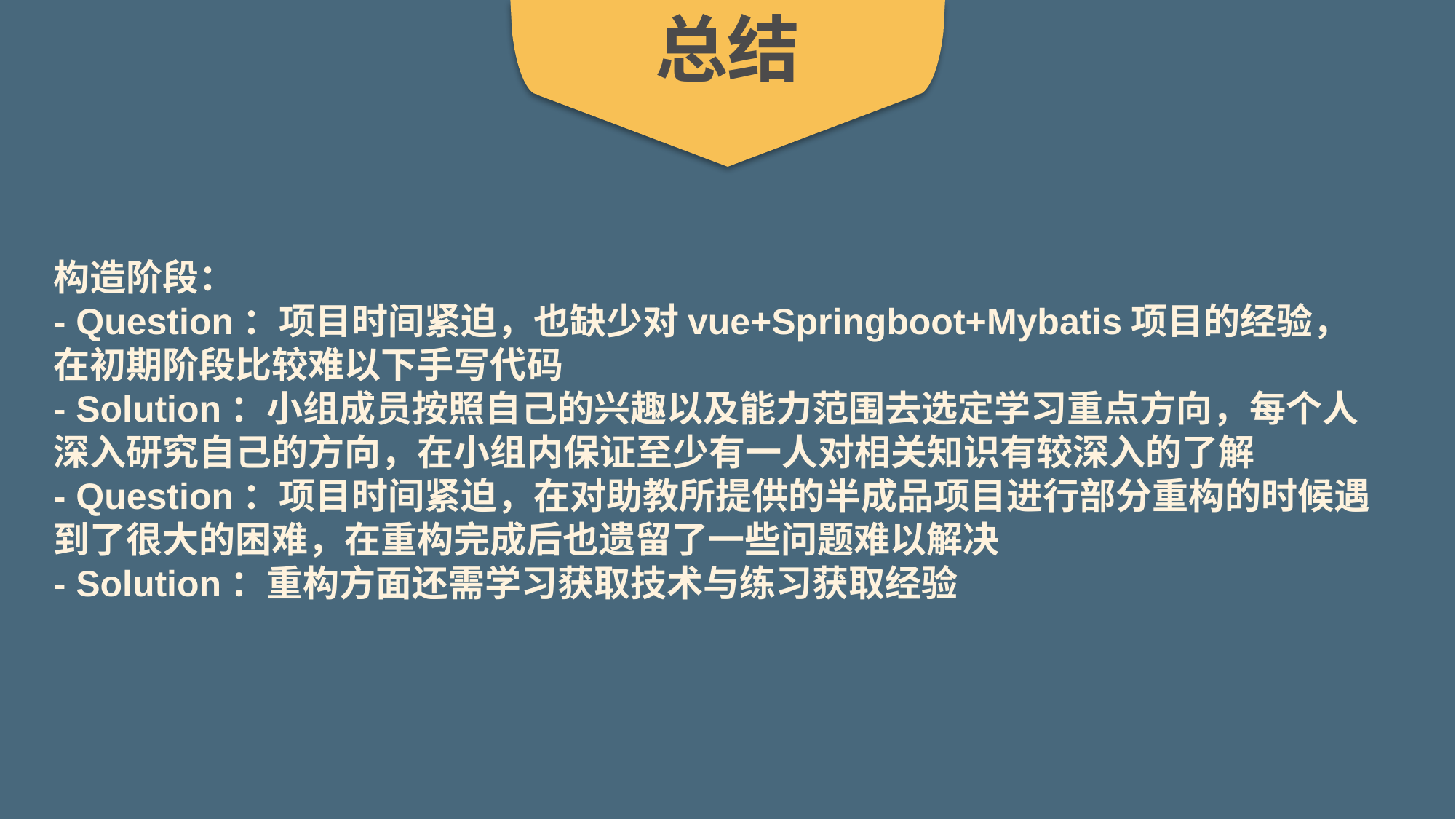

总结
构造阶段：
- Question：项目时间紧迫，也缺少对vue+Springboot+Mybatis项目的经验，在初期阶段比较难以下手写代码
- Solution：小组成员按照自己的兴趣以及能力范围去选定学习重点方向，每个人深入研究自己的方向，在小组内保证至少有一人对相关知识有较深入的了解
- Question：项目时间紧迫，在对助教所提供的半成品项目进行部分重构的时候遇到了很大的困难，在重构完成后也遗留了一些问题难以解决
- Solution：重构方面还需学习获取技术与练习获取经验